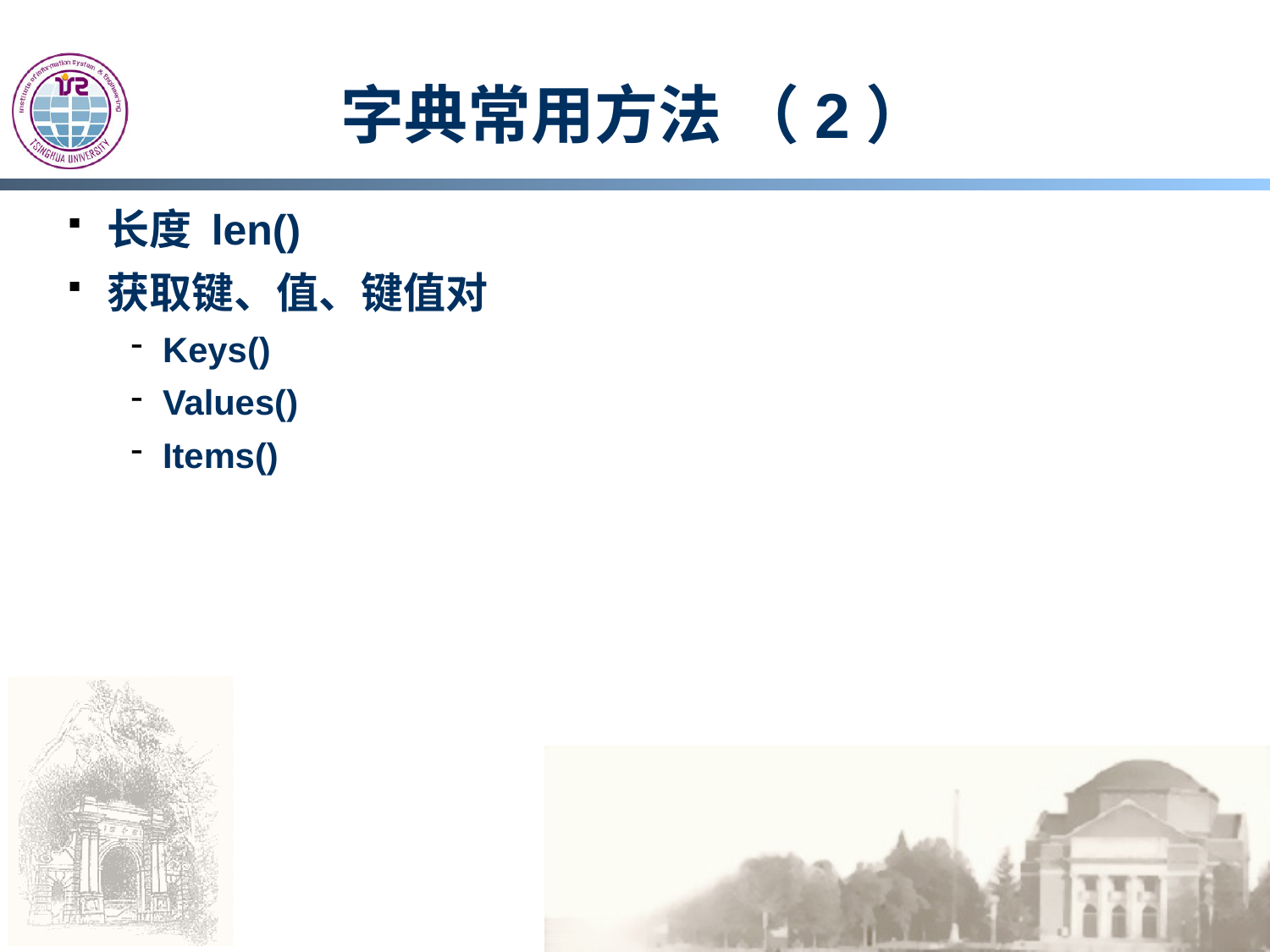

# 字典常用方法 （2）
长度 len()
获取键、值、键值对
Keys()
Values()
Items()